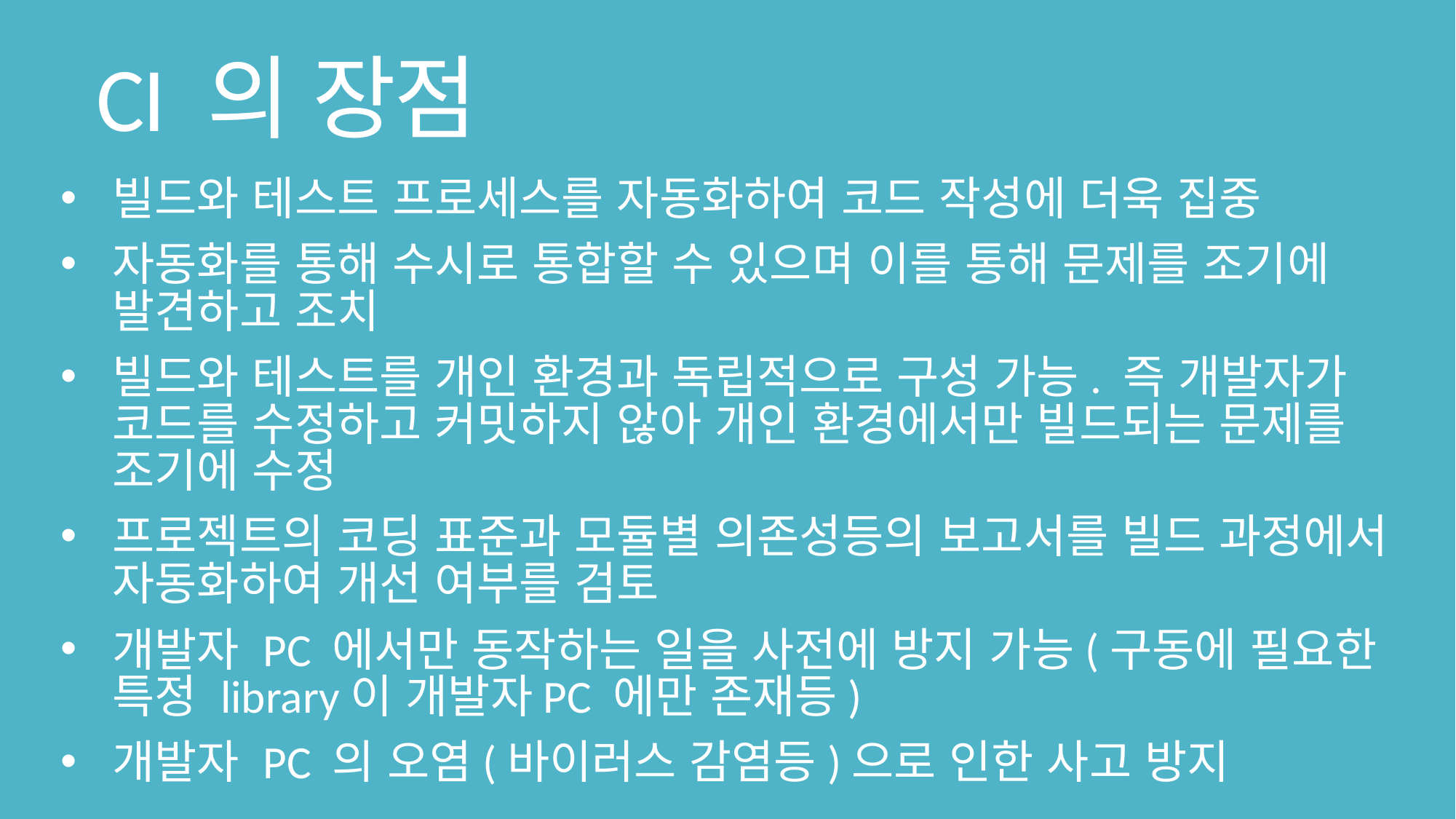

# CI 의 장점
빌드와 테스트 프로세스를 자동화하여 코드 작성에 더욱 집중
자동화를 통해 수시로 통합할 수 있으며 이를 통해 문제를 조기에 발견하고 조치
빌드와 테스트를 개인 환경과 독립적으로 구성 가능. 즉 개발자가 코드를 수정하고 커밋하지 않아 개인 환경에서만 빌드되는 문제를 조기에 수정
프로젝트의 코딩 표준과 모듈별 의존성등의 보고서를 빌드 과정에서 자동화하여 개선 여부를 검토
개발자 PC 에서만 동작하는 일을 사전에 방지 가능(구동에 필요한 특정 library이 개발자PC 에만 존재등)
개발자 PC 의 오염(바이러스 감염등)으로 인한 사고 방지